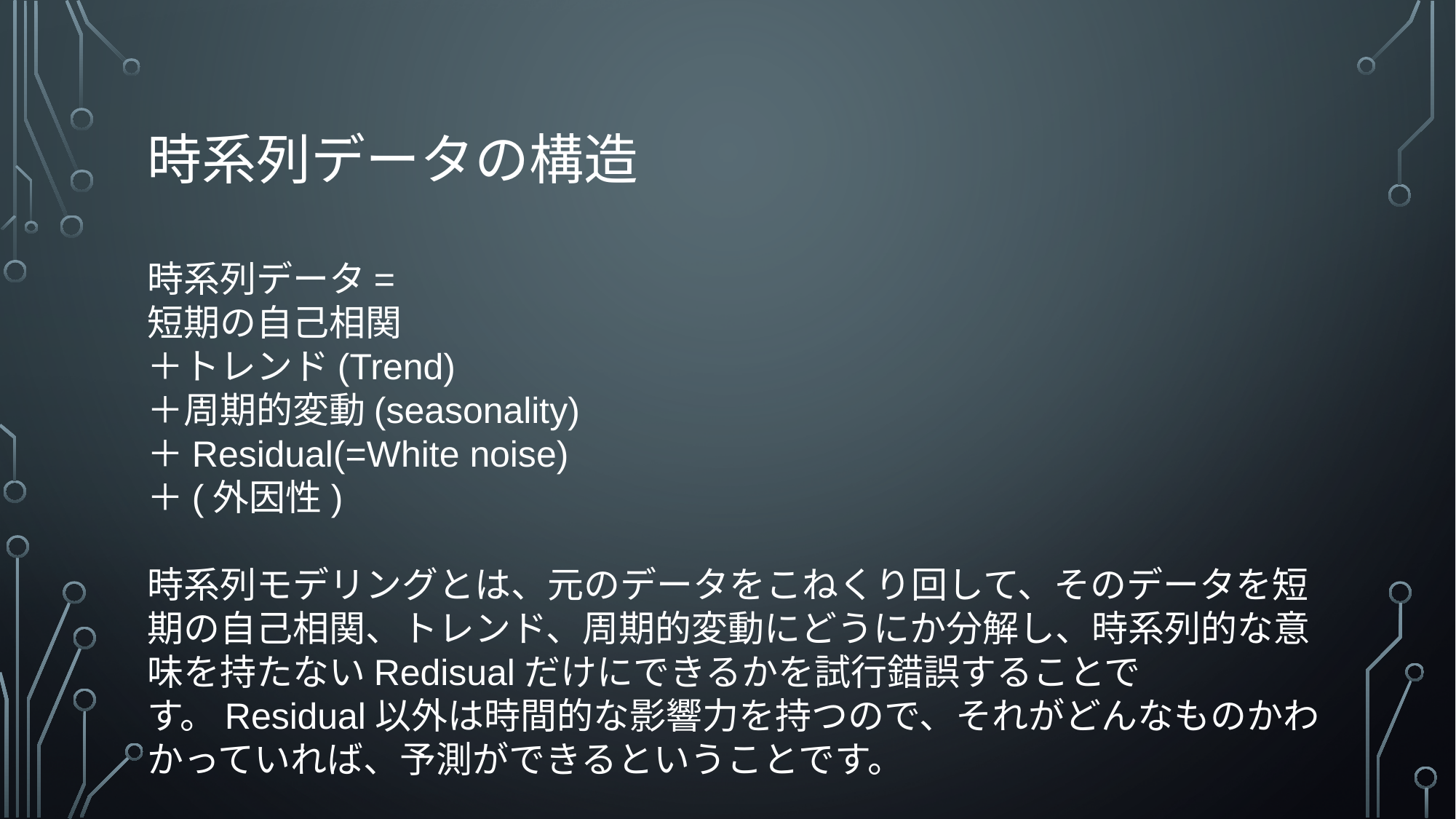

# 時系列データの構造
時系列データ=
短期の自己相関
＋トレンド(Trend)
＋周期的変動(seasonality)
＋Residual(=White noise)
＋(外因性)

時系列モデリングとは、元のデータをこねくり回して、そのデータを短期の自己相関、トレンド、周期的変動にどうにか分解し、時系列的な意味を持たないRedisualだけにできるかを試行錯誤することです。Residual以外は時間的な影響力を持つので、それがどんなものかわかっていれば、予測ができるということです。